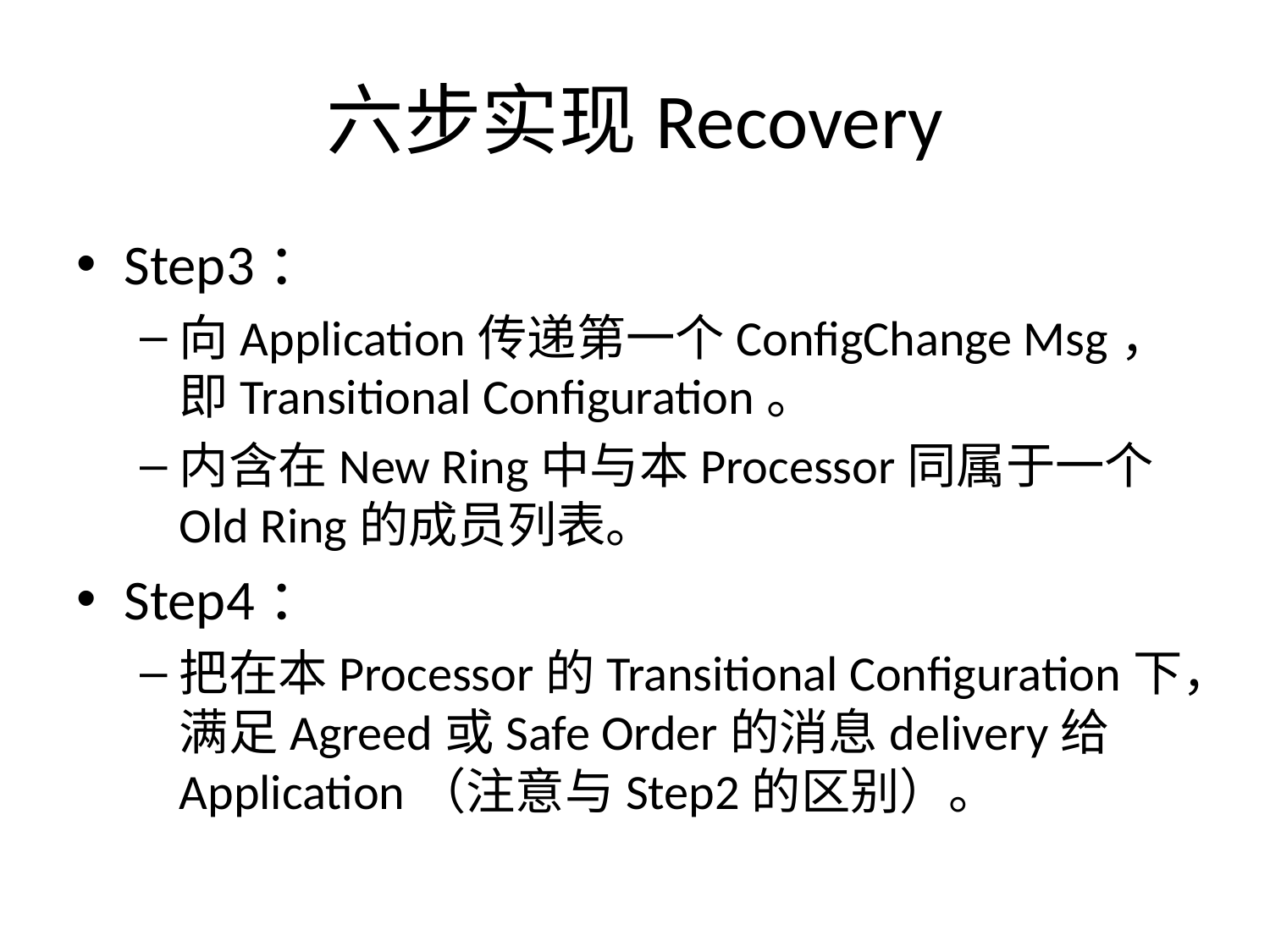

# 六步实现Recovery
Step3：
向Application传递第一个ConfigChange Msg，即Transitional Configuration。
内含在New Ring中与本Processor同属于一个Old Ring的成员列表。
Step4：
把在本Processor的Transitional Configuration下，满足Agreed或Safe Order的消息delivery给Application（注意与Step2的区别）。